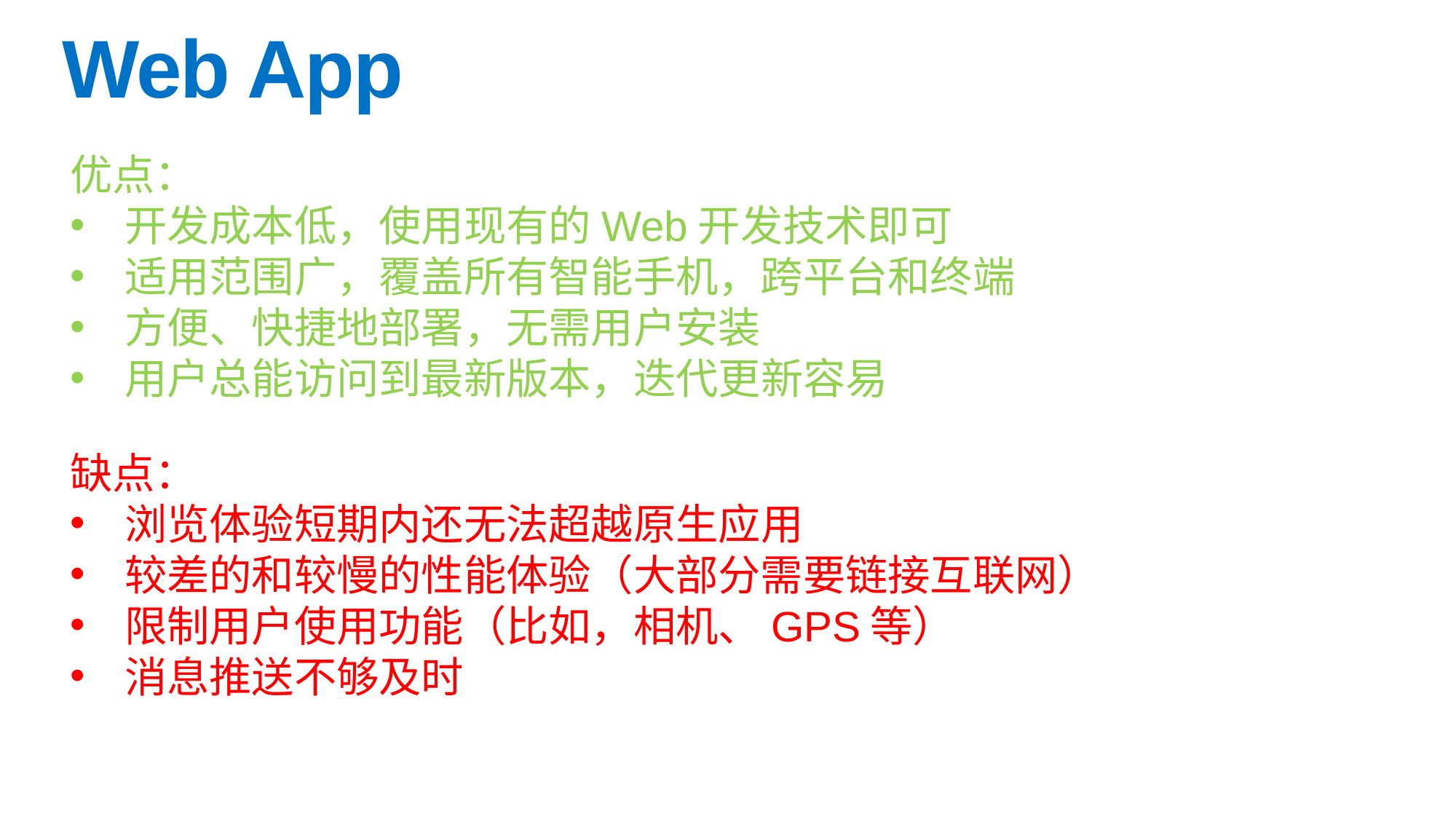

Web App
优点：
开发成本低，使用现有的Web开发技术即可
适用范围广，覆盖所有智能手机，跨平台和终端
方便、快捷地部署，无需用户安装
用户总能访问到最新版本，迭代更新容易
缺点：
浏览体验短期内还无法超越原生应用
较差的和较慢的性能体验（大部分需要链接互联网）
限制用户使用功能（比如，相机、GPS等）
消息推送不够及时